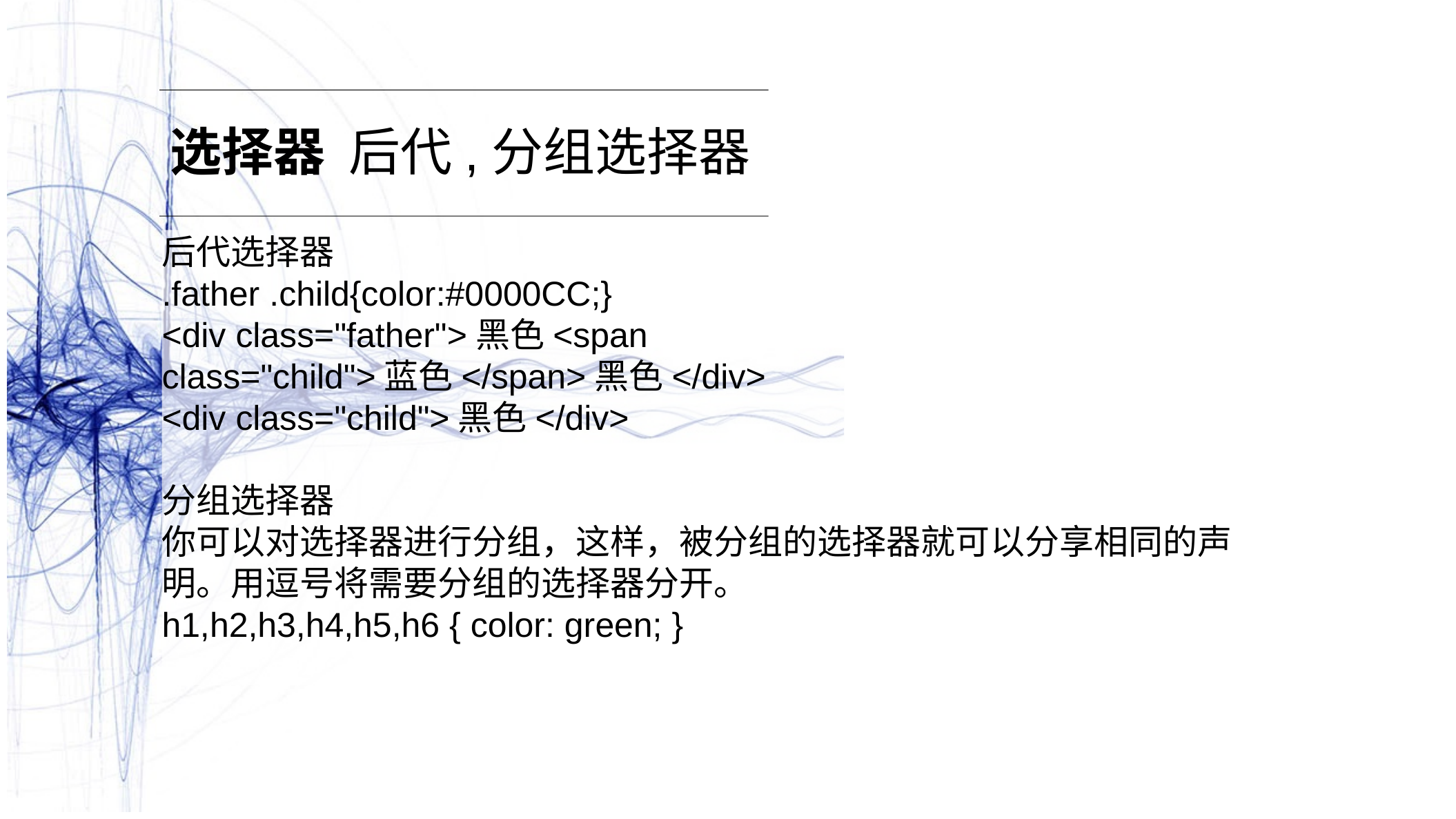

选择器  后代,分组选择器

后代选择器
.father .child{color:#0000CC;}
<div class="father">黑色<span class="child">蓝色</span>黑色</div>
<div class="child">黑色</div>

分组选择器
你可以对选择器进行分组，这样，被分组的选择器就可以分享相同的声明。用逗号将需要分组的选择器分开。
h1,h2,h3,h4,h5,h6 { color: green; }